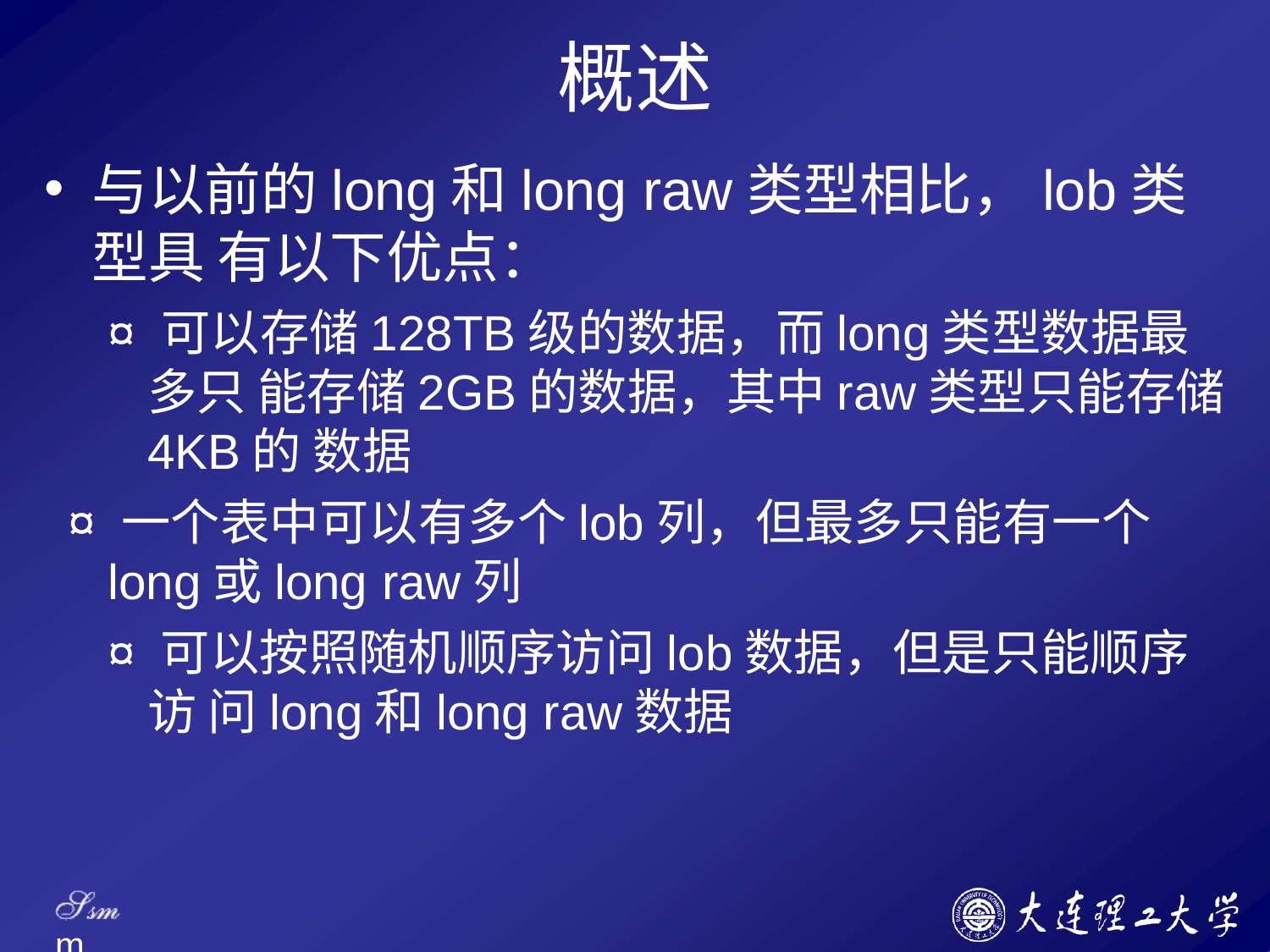

# 概述
与以前的long和long raw类型相比，lob类型具 有以下优点：
¤ 可以存储128TB级的数据，而long类型数据最多只 能存储2GB的数据，其中raw类型只能存储4KB的 数据
¤ 一个表中可以有多个lob列，但最多只能有一个
long或long raw列
¤ 可以按照随机顺序访问lob数据，但是只能顺序访 问long和long raw数据

Ssm